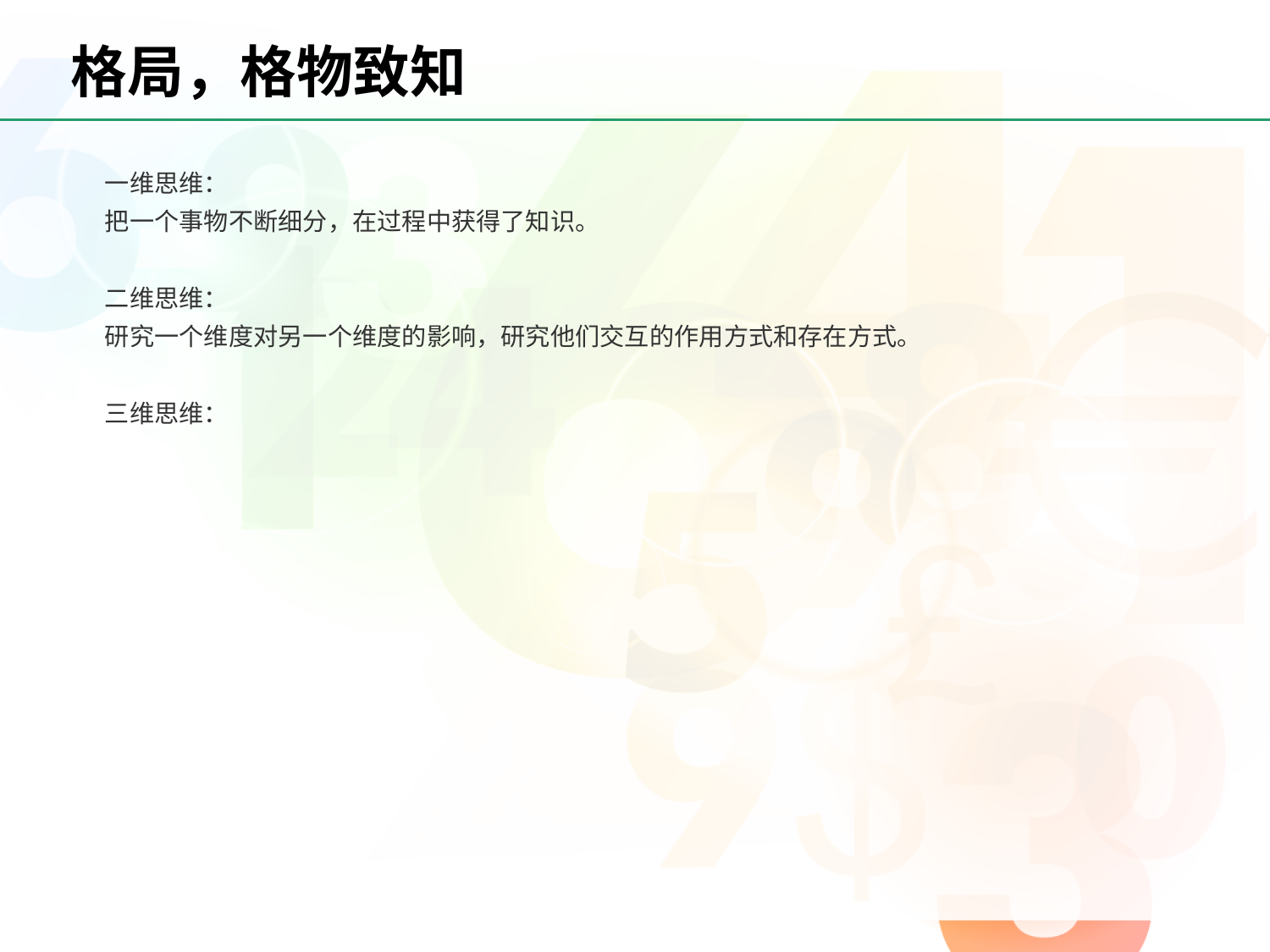

# 格局，格物致知
一维思维：
把一个事物不断细分，在过程中获得了知识。

二维思维：
研究一个维度对另一个维度的影响，研究他们交互的作用方式和存在方式。

三维思维：